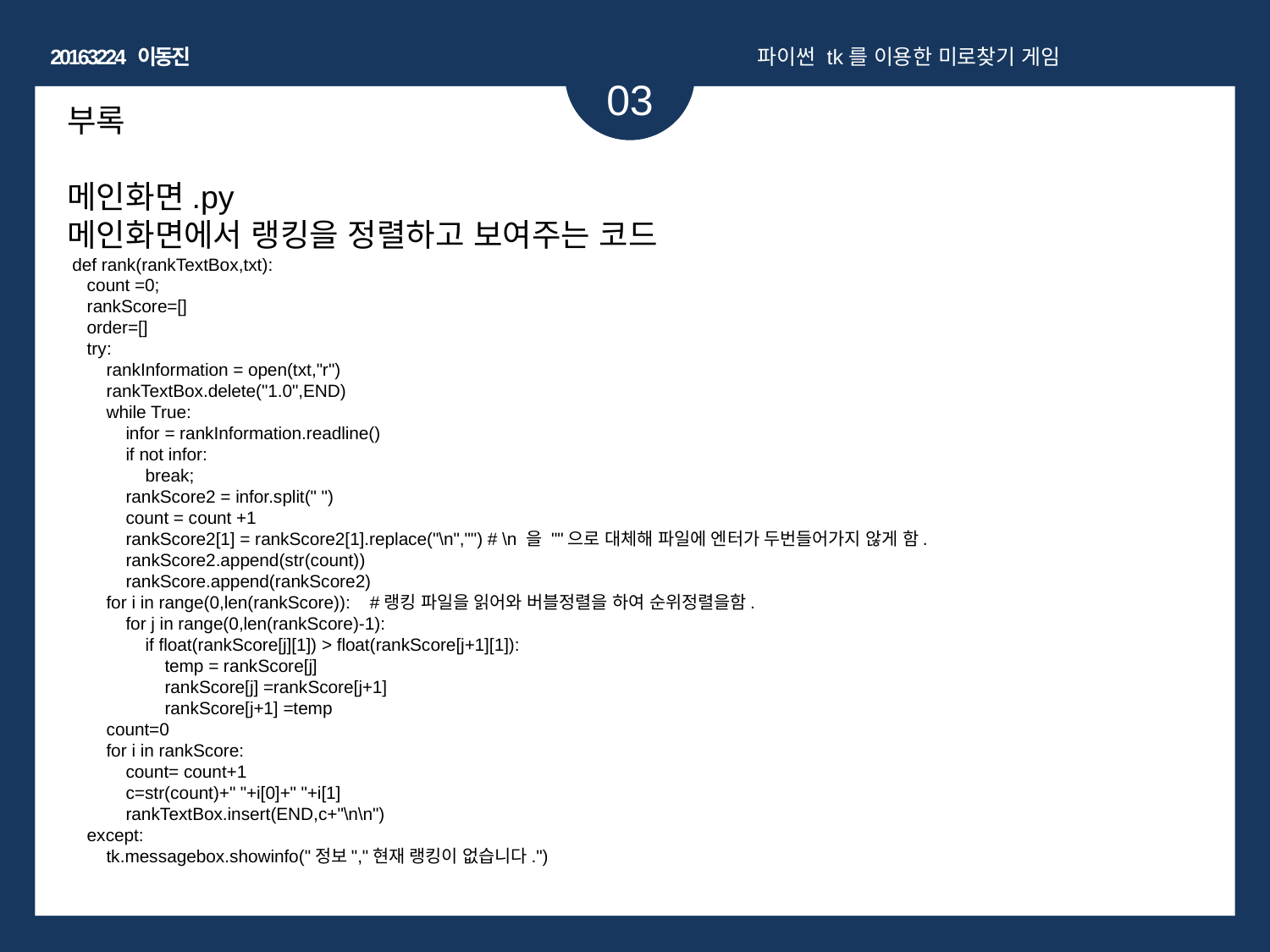

20163224 이동진
파이썬 tk를 이용한 미로찾기 게임
03

부록

메인화면.py
메인화면에서 랭킹을 정렬하고 보여주는 코드
 def rank(rankTextBox,txt):
    count =0;
    rankScore=[]
    order=[]
    try:
        rankInformation = open(txt,"r")
        rankTextBox.delete("1.0",END)
        while True:
            infor = rankInformation.readline()
            if not infor:
                break;
            rankScore2 = infor.split(" ")
            count = count +1
            rankScore2[1] = rankScore2[1].replace("\n","") # \n 을 ""으로 대체해 파일에 엔터가 두번들어가지 않게 함.
            rankScore2.append(str(count))
            rankScore.append(rankScore2)
        for i in range(0,len(rankScore)):    #랭킹 파일을 읽어와 버블정렬을 하여 순위정렬을함.
            for j in range(0,len(rankScore)-1):
                if float(rankScore[j][1]) > float(rankScore[j+1][1]):
                    temp = rankScore[j]
                    rankScore[j] =rankScore[j+1]
                    rankScore[j+1] =temp
        count=0
        for i in rankScore:
            count= count+1
            c=str(count)+" "+i[0]+" "+i[1]
            rankTextBox.insert(END,c+"\n\n")
    except:
        tk.messagebox.showinfo("정보","현재 랭킹이 없습니다.")